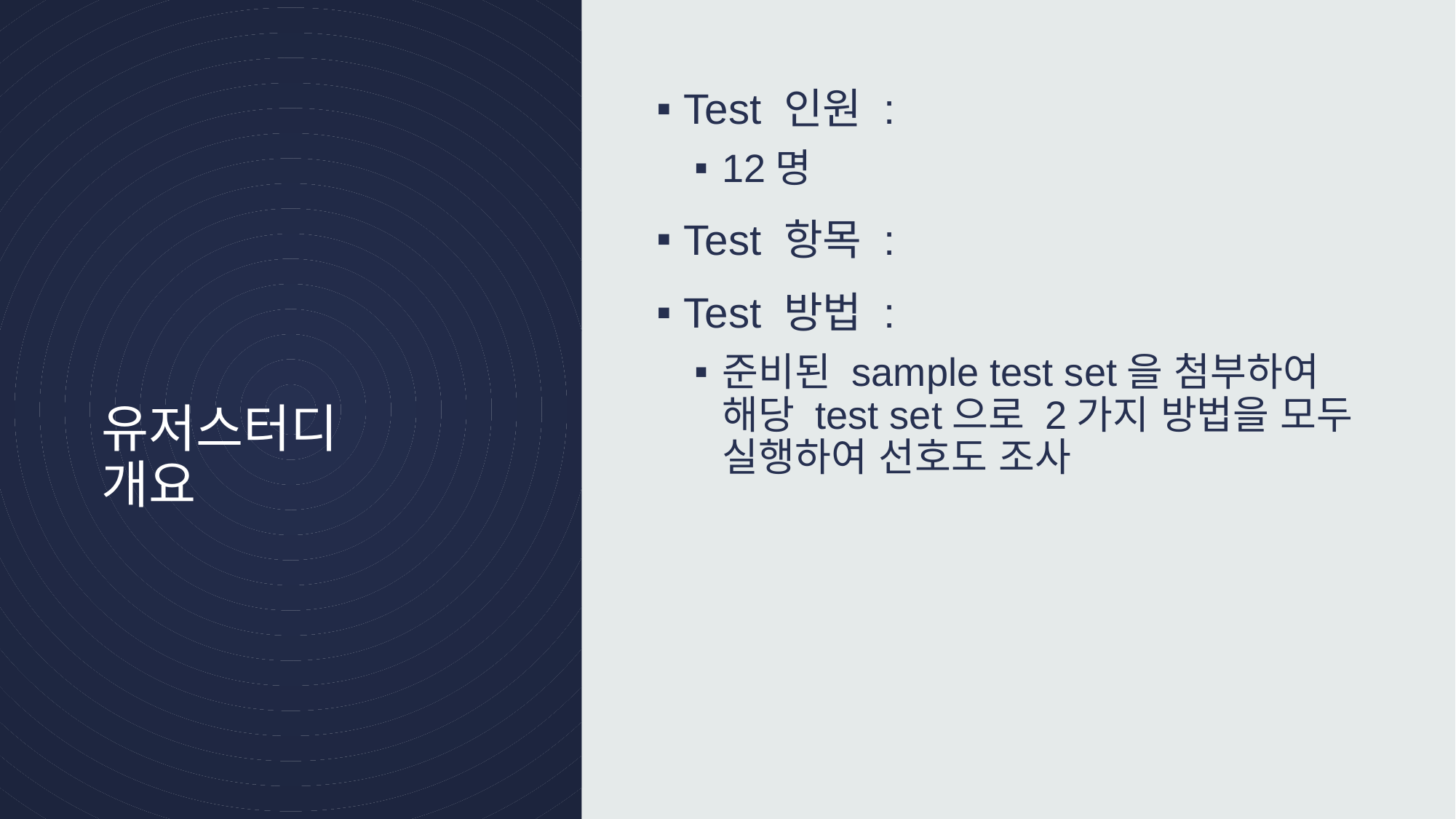

Test 인원 :
12명
Test 항목 :
Test 방법 :
준비된 sample test set을 첨부하여 해당 test set으로 2가지 방법을 모두 실행하여 선호도 조사
# 유저스터디 개요